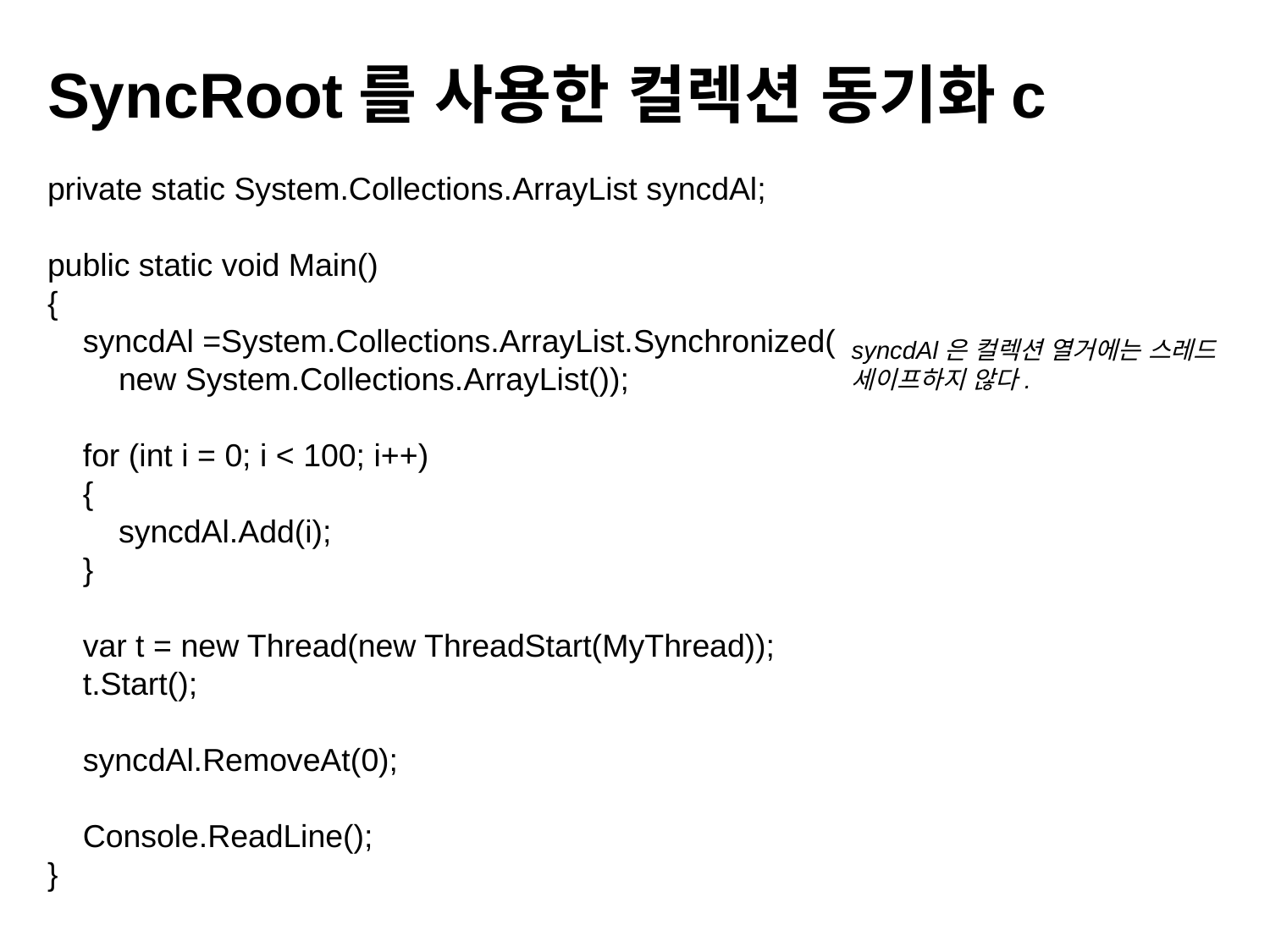

SyncRoot를 사용한 컬렉션 동기화c
private static System.Collections.ArrayList syncdAl;

public static void Main()
{
    syncdAl =System.Collections.ArrayList.Synchronized(
        new System.Collections.ArrayList());

    for (int i = 0; i < 100; i++)
    {
        syncdAl.Add(i);
    }

    var t = new Thread(new ThreadStart(MyThread));
    t.Start();

    syncdAl.RemoveAt(0);

    Console.ReadLine();
}
syncdAl은 컬렉션 열거에는 스레드 세이프하지 않다.